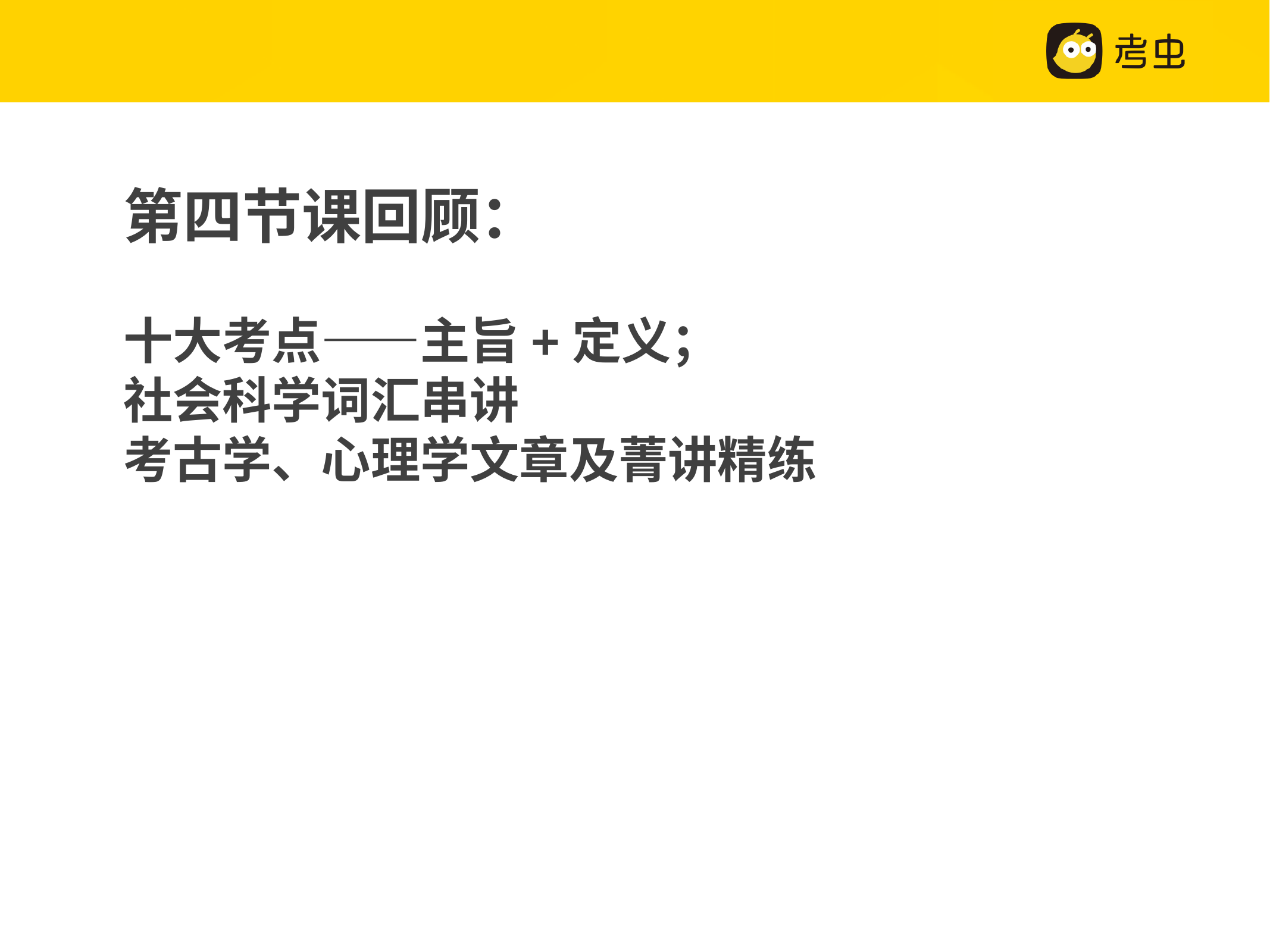

# 第四节课回顾： 十大考点——主旨+定义； 社会科学词汇串讲 考古学、心理学文章及菁讲精练